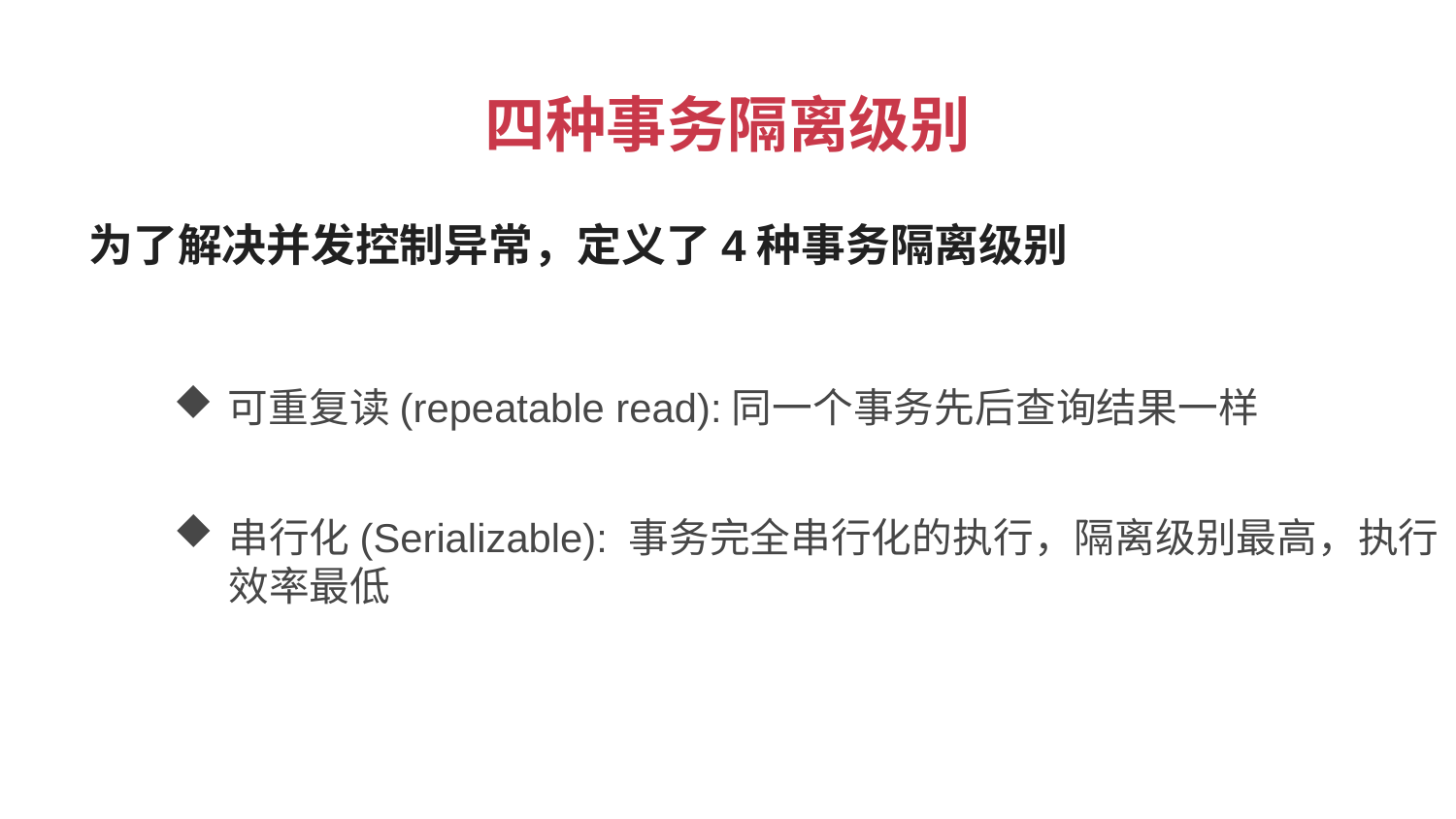

四种事务隔离级别

为了解决并发控制异常，定义了4种事务隔离级别

可重复读(repeatable read):同一个事务先后查询结果一样
串行化(Serializable): 事务完全串行化的执行，隔离级别最高，执行效率最低